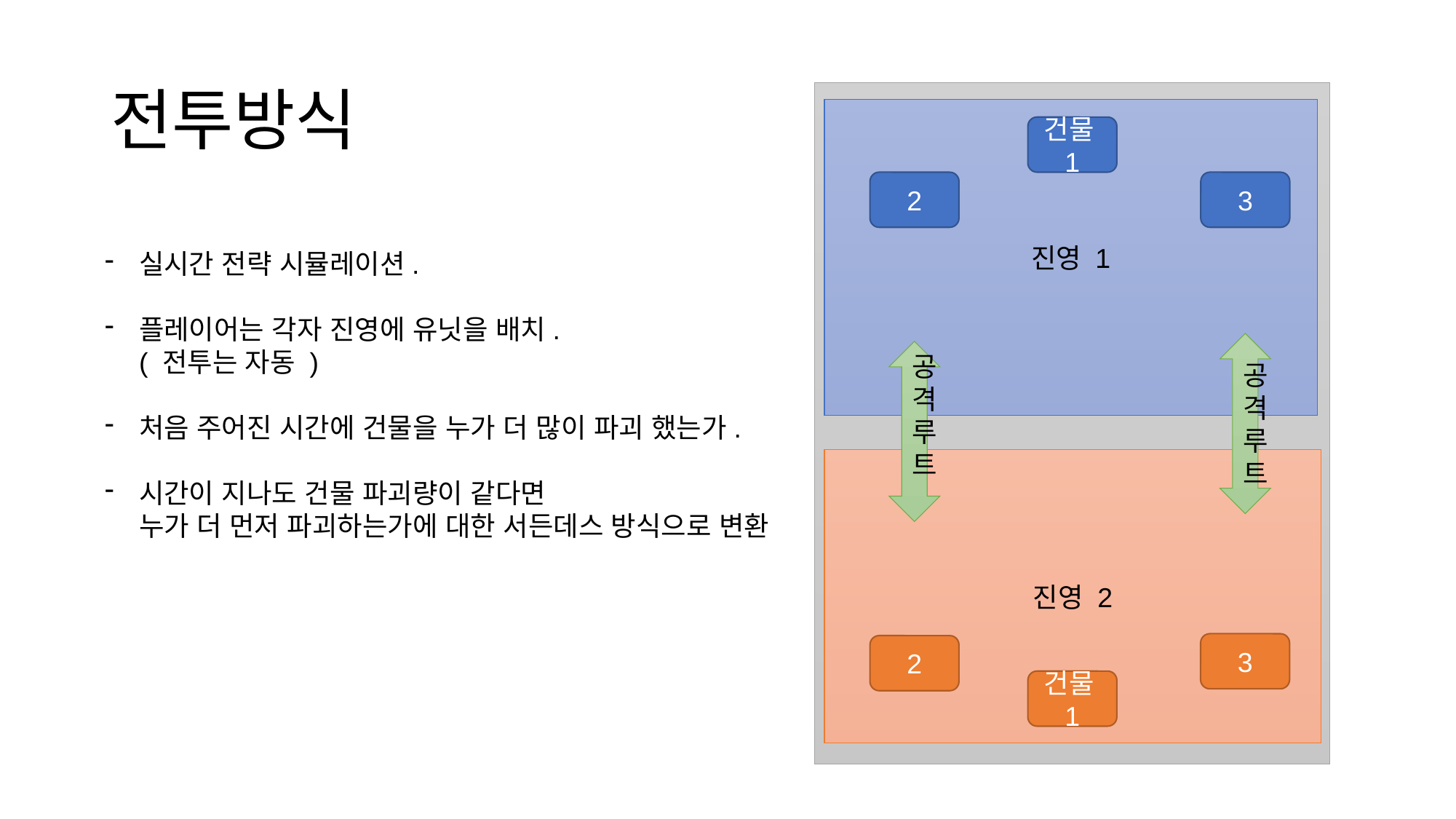

# 전투방식

진영 1
건물1
2
3
공격루트
공격루트
진영 2
3
2
건물1
실시간 전략 시뮬레이션.

플레이어는 각자 진영에 유닛을 배치.
( 전투는 자동 )

처음 주어진 시간에 건물을 누가 더 많이 파괴 했는가.

시간이 지나도 건물 파괴량이 같다면
누가 더 먼저 파괴하는가에 대한 서든데스 방식으로 변환